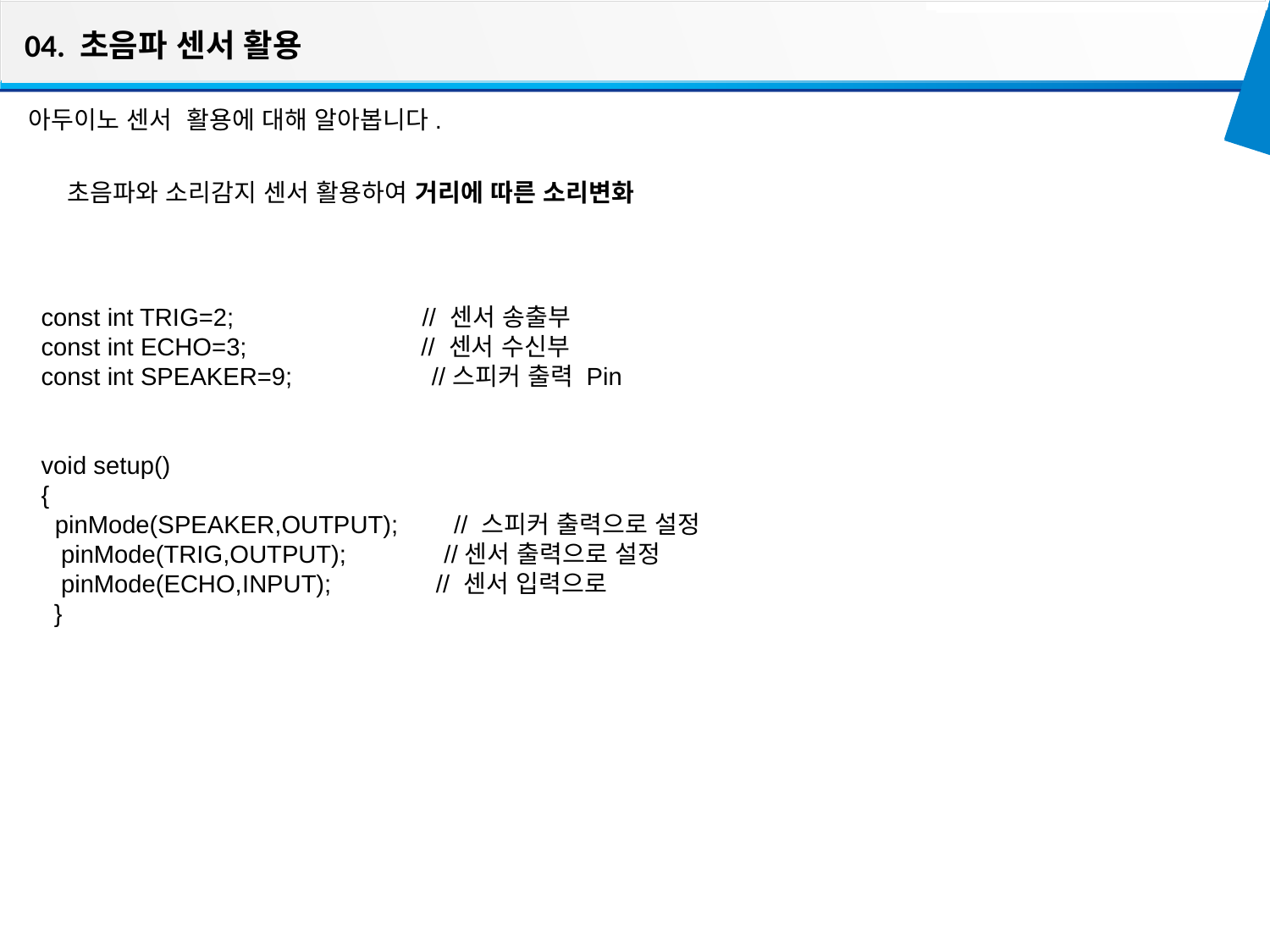

04. 초음파 센서 활용

아두이노 센서  활용에 대해 알아봅니다.
초음파와 소리감지 센서 활용하여 거리에 따른 소리변화

const int TRIG=2;                           // 센서 송출부  ​
const int ECHO=3;                         // 센서 수신부
const int SPEAKER=9;                    //스피커 출력 Pin

void setup()
{
  pinMode(SPEAKER,OUTPUT);        // 스피커 출력으로 설정 
  pinMode(TRIG,OUTPUT);              //센서 출력으로 설정
  pinMode(ECHO,INPUT);               // 센서 입력으로 
 }